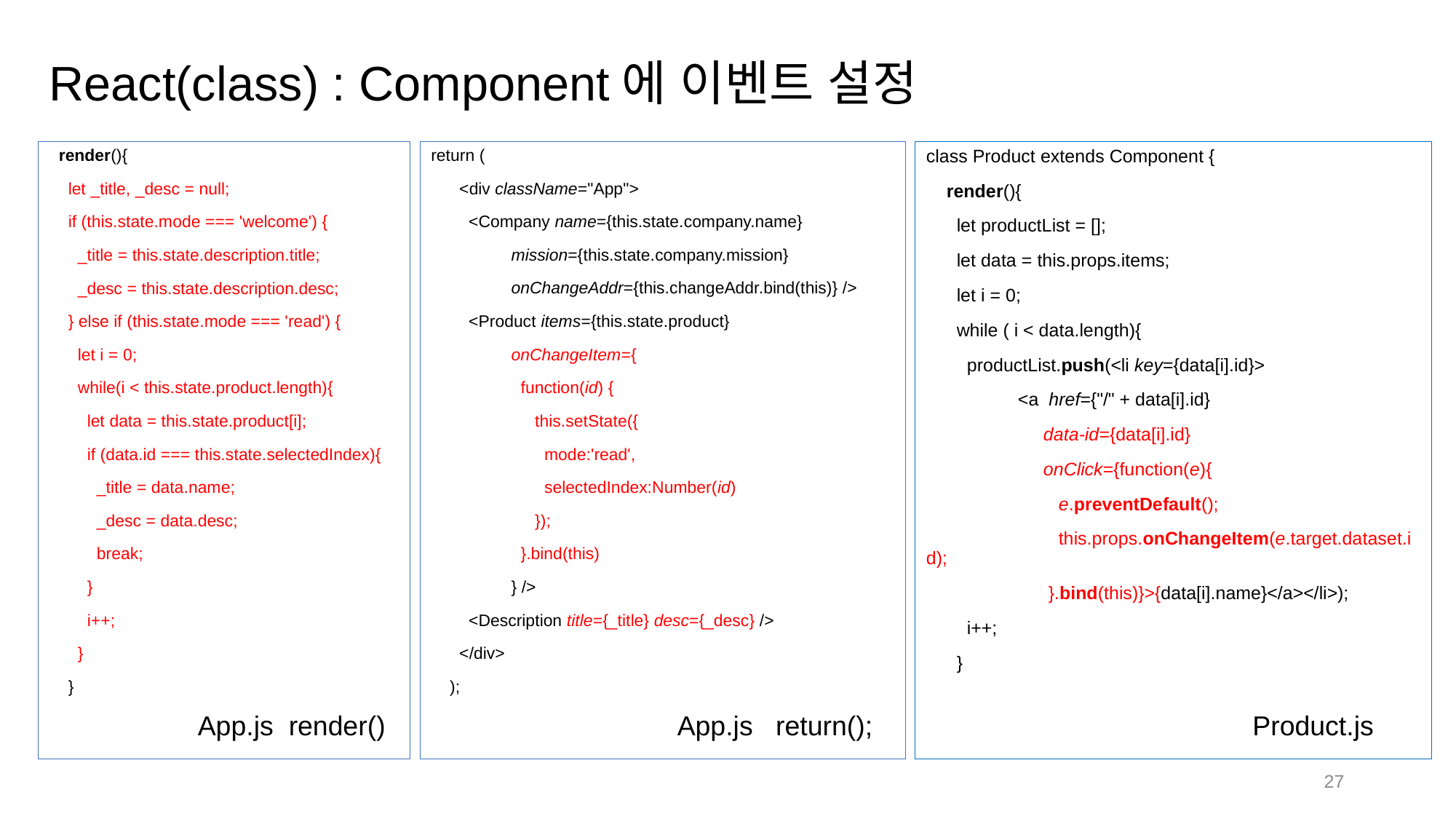

# React(class) : Component에 이벤트 설정
return (
      <div className="App">
        <Company name={this.state.company.name}
                 mission={this.state.company.mission}
                 onChangeAddr={this.changeAddr.bind(this)} />
        <Product items={this.state.product}
                 onChangeItem={
                   function(id) {
                      this.setState({
                        mode:'read',
                        selectedIndex:Number(id)
                      });
                   }.bind(this)
                 } />
        <Description title={_title} desc={_desc} />
      </div>
    );
  render(){
    let _title, _desc = null;
    if (this.state.mode === 'welcome') {
      _title = this.state.description.title;
      _desc = this.state.description.desc;
    } else if (this.state.mode === 'read') {
      let i = 0;
      while(i < this.state.product.length){
        let data = this.state.product[i];
        if (data.id === this.state.selectedIndex){
          _title = data.name;
          _desc = data.desc;
          break;
        }
        i++;
      }
    }
class Product extends Component {
    render(){
      let productList = [];
      let data = this.props.items;
      let i = 0;
      while ( i < data.length){
        productList.push(<li key={data[i].id}>
                  <a  href={"/" + data[i].id}
                       data-id={data[i].id}
                       onClick={function(e){
                          e.preventDefault();
                          this.props.onChangeItem(e.target.dataset.id);
                        }.bind(this)}>{data[i].name}</a></li>);
        i++;
      }
App.js  render()
App.js   return();
Product.js
27